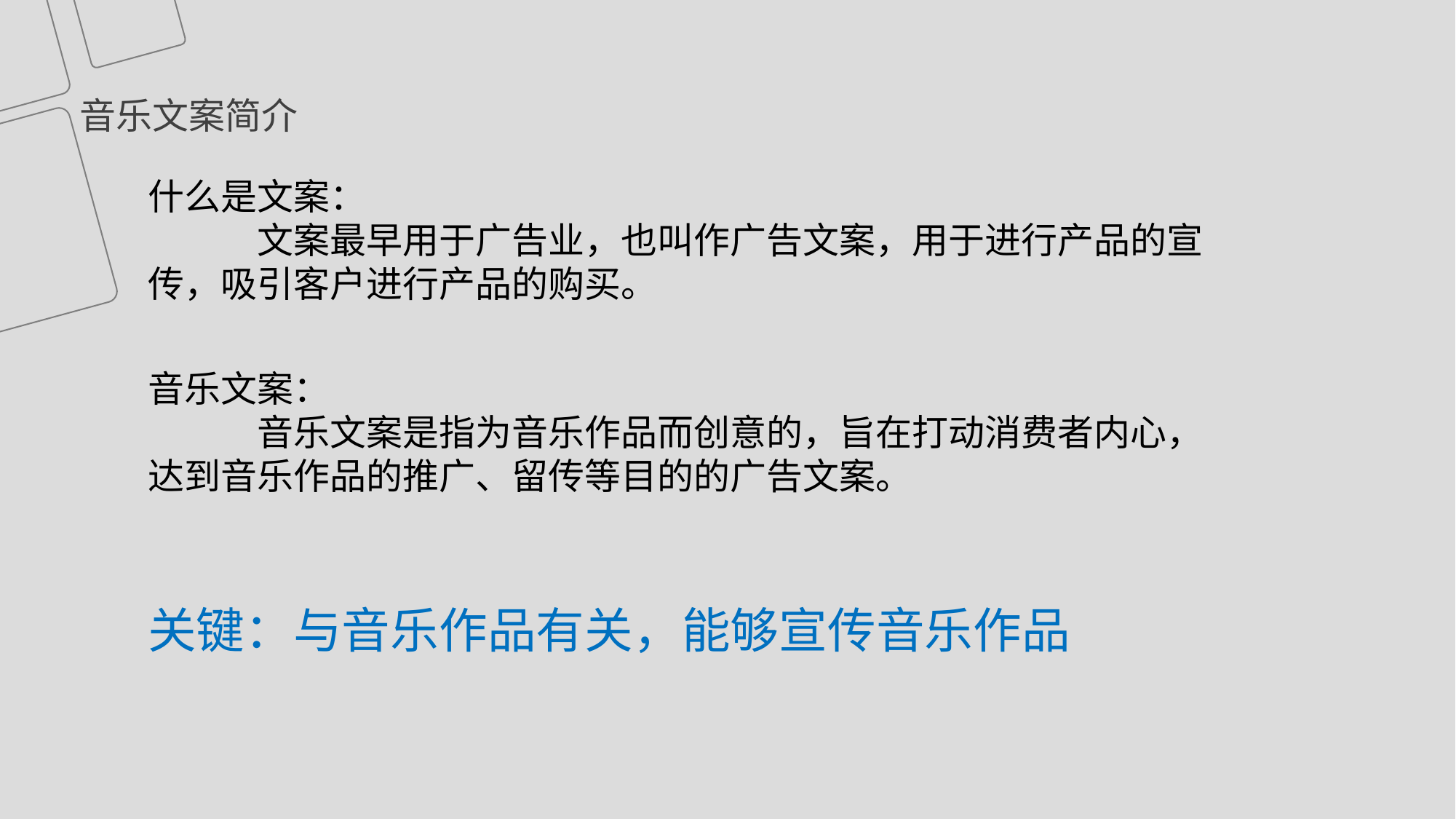

音乐文案简介
什么是文案：
	文案最早用于广告业，也叫作广告文案，用于进行产品的宣传，吸引客户进行产品的购买。
音乐文案：
	音乐文案是指为音乐作品而创意的，旨在打动消费者内心，达到音乐作品的推广、留传等目的的广告文案。
关键：与音乐作品有关，能够宣传音乐作品